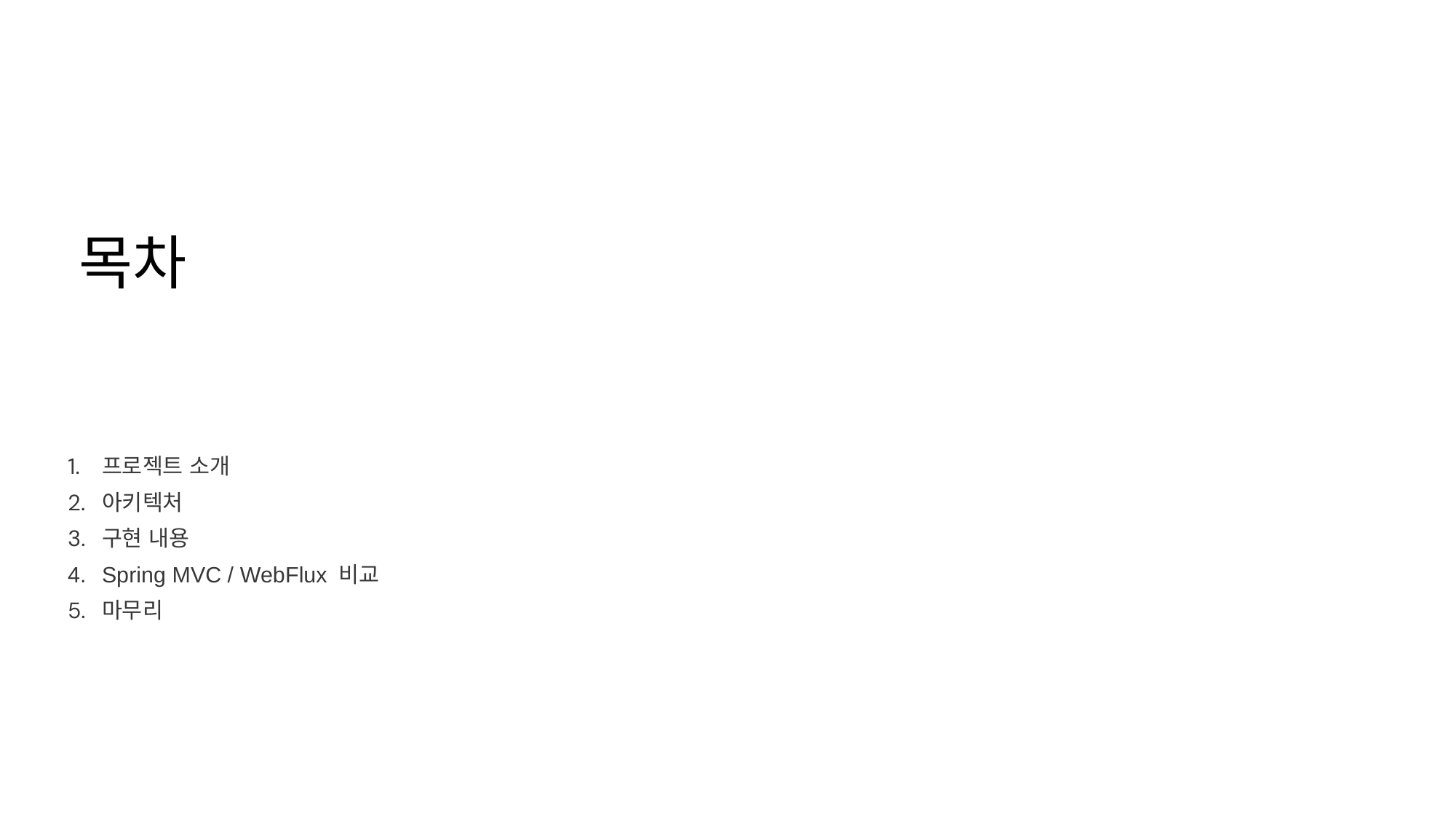

목차
프로젝트 소개
아키텍처
구현 내용
Spring MVC / WebFlux 비교
마무리